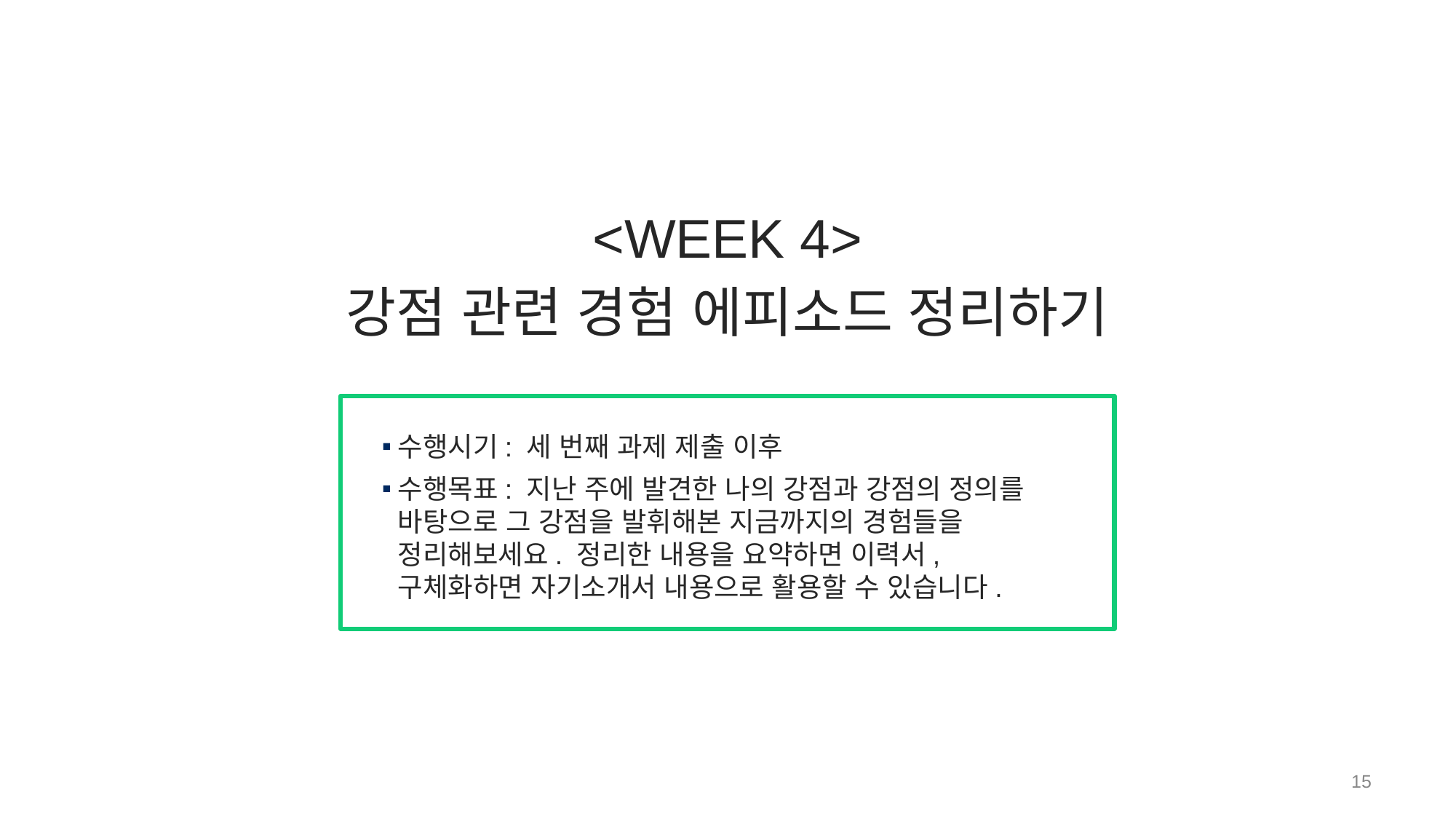

<WEEK 4>
강점 관련 경험 에피소드 정리하기

수행시기: 세 번째 과제 제출 이후
수행목표: 지난 주에 발견한 나의 강점과 강점의 정의를 바탕으로 그 강점을 발휘해본 지금까지의 경험들을 정리해보세요. 정리한 내용을 요약하면 이력서, 구체화하면 자기소개서 내용으로 활용할 수 있습니다.
15